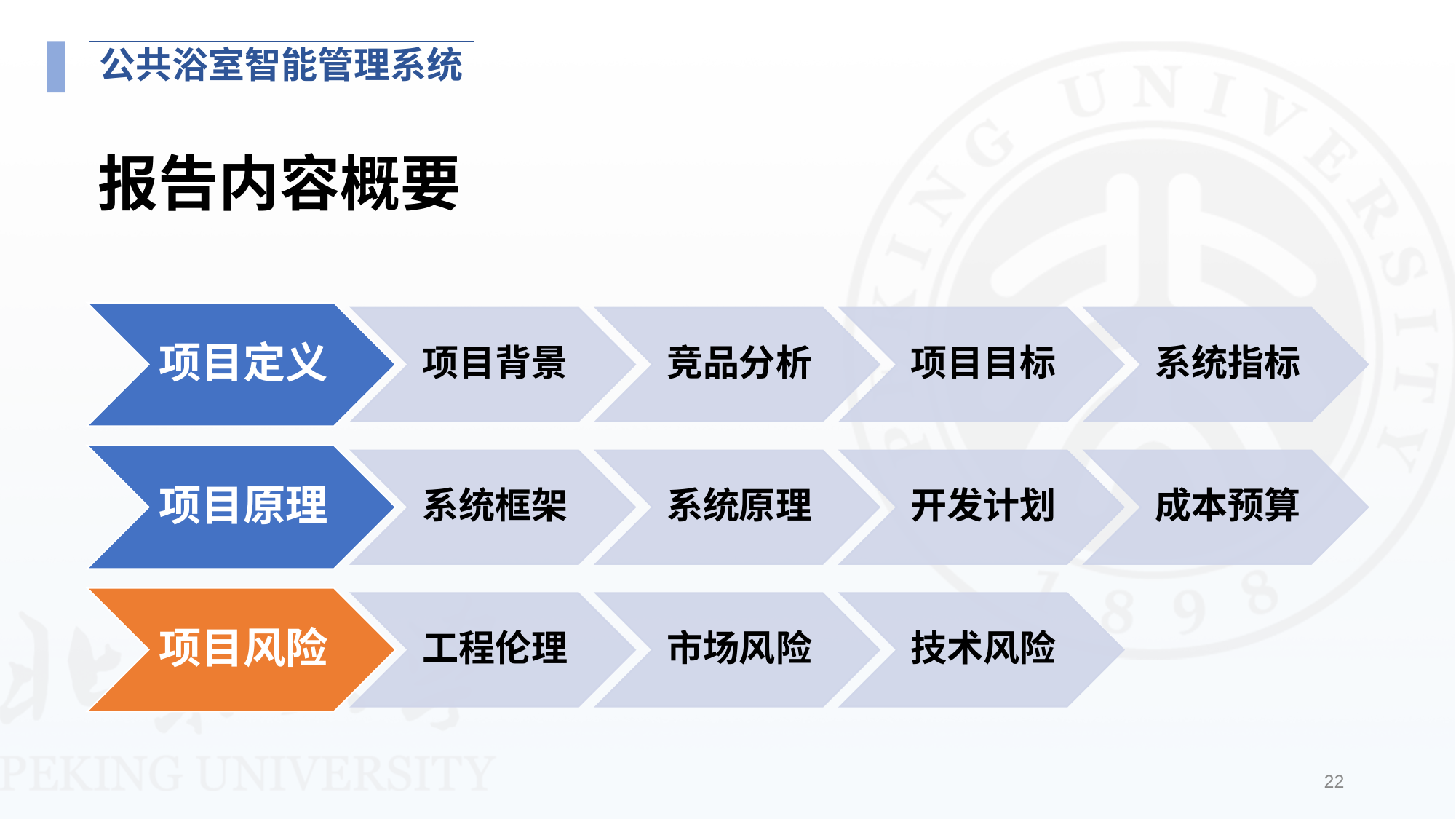

公共浴室智能管理系统
# 报告内容概要
项目定义
项目背景
竞品分析
项目目标
系统指标
项目原理
系统框架
系统原理
开发计划
成本预算
项目风险
工程伦理
市场风险
技术风险
22